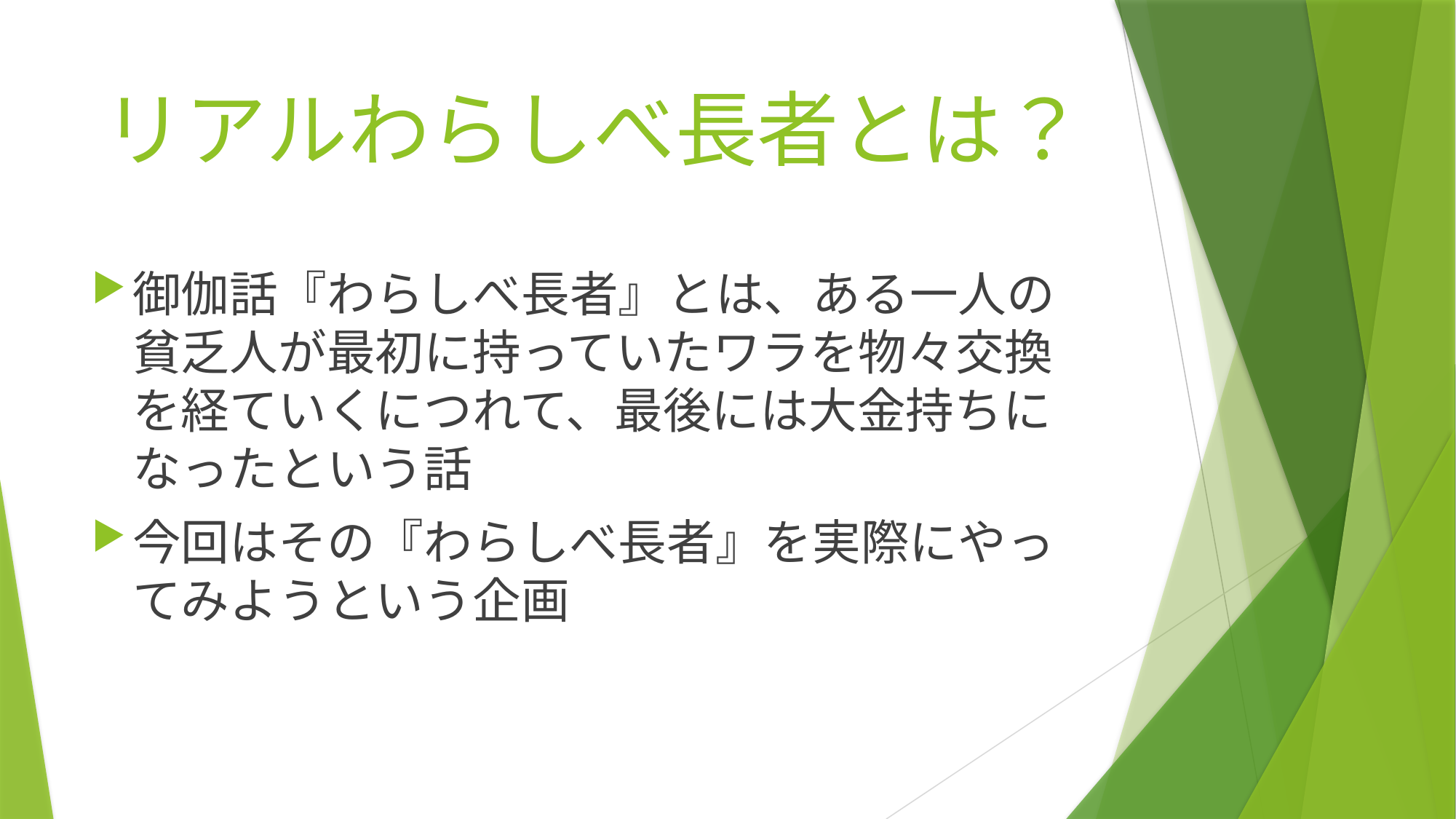

# リアルわらしべ長者とは？
御伽話『わらしべ長者』とは、ある一人の貧乏人が最初に持っていたワラを物々交換を経ていくにつれて、最後には大金持ちになったという話
今回はその『わらしべ長者』を実際にやってみようという企画